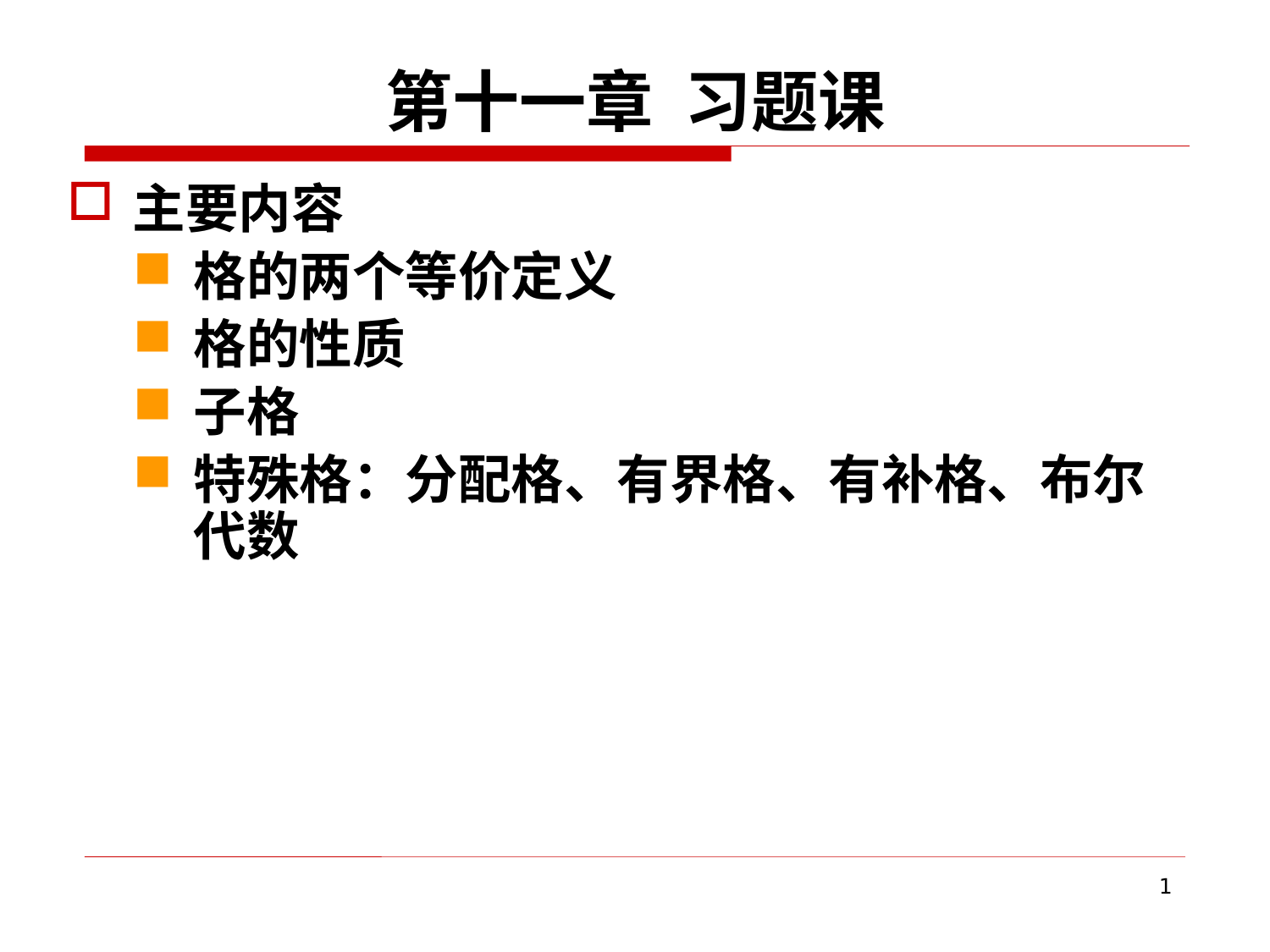

# 第十一章  习题课
主要内容
格的两个等价定义
格的性质
子格
特殊格：分配格、有界格、有补格、布尔代数
1